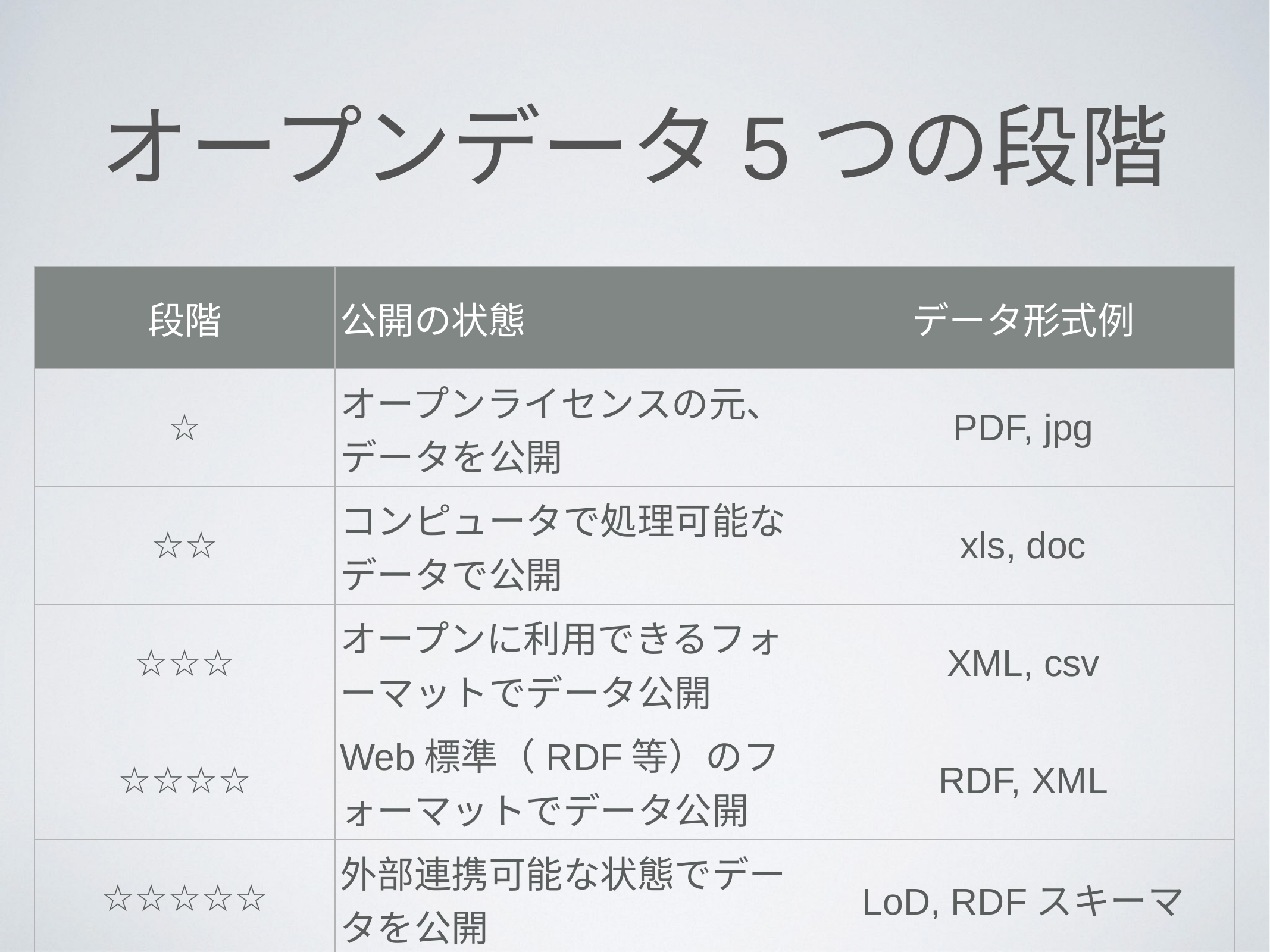

# オープンデータ5つの段階
| 段階 | 公開の状態 | データ形式例 |
| --- | --- | --- |
| ☆ | オープンライセンスの元、データを公開 | PDF, jpg |
| ☆☆ | コンピュータで処理可能なデータで公開 | xls, doc |
| ☆☆☆ | オープンに利用できるフォーマットでデータ公開 | XML, csv |
| ☆☆☆☆ | Web標準（RDF等）のフォーマットでデータ公開 | RDF, XML |
| ☆☆☆☆☆ | 外部連携可能な状態でデータを公開 | LoD, RDFスキーマ |